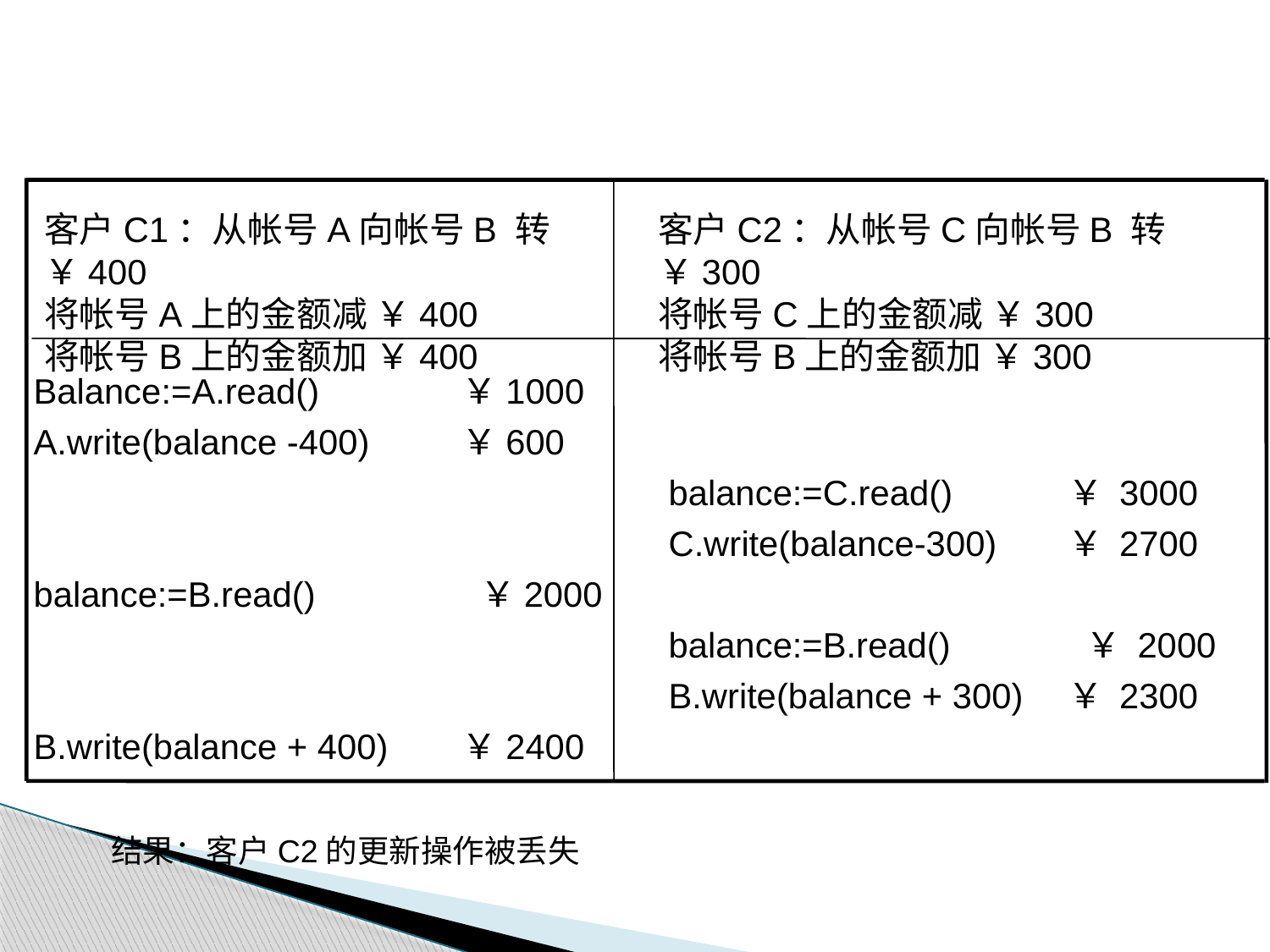

客户C1：从帐号A向帐号B 转 ￥400
将帐号A上的金额减 ￥400
将帐号B上的金额加 ￥400
客户C2：从帐号C向帐号B 转 ￥300
将帐号C上的金额减 ￥300
将帐号B上的金额加 ￥300

Balance:=A.read()	    ￥1000
A.write(balance -400)	    ￥600
					balance:=C.read()	 ￥ 3000
					C.write(balance-300)	 ￥ 2700
balance:=B.read()                ￥2000
					balance:=B.read()             ￥ 2000
					B.write(balance + 300)	 ￥ 2300
B.write(balance + 400)	    ￥2400

结果：客户C2的更新操作被丢失